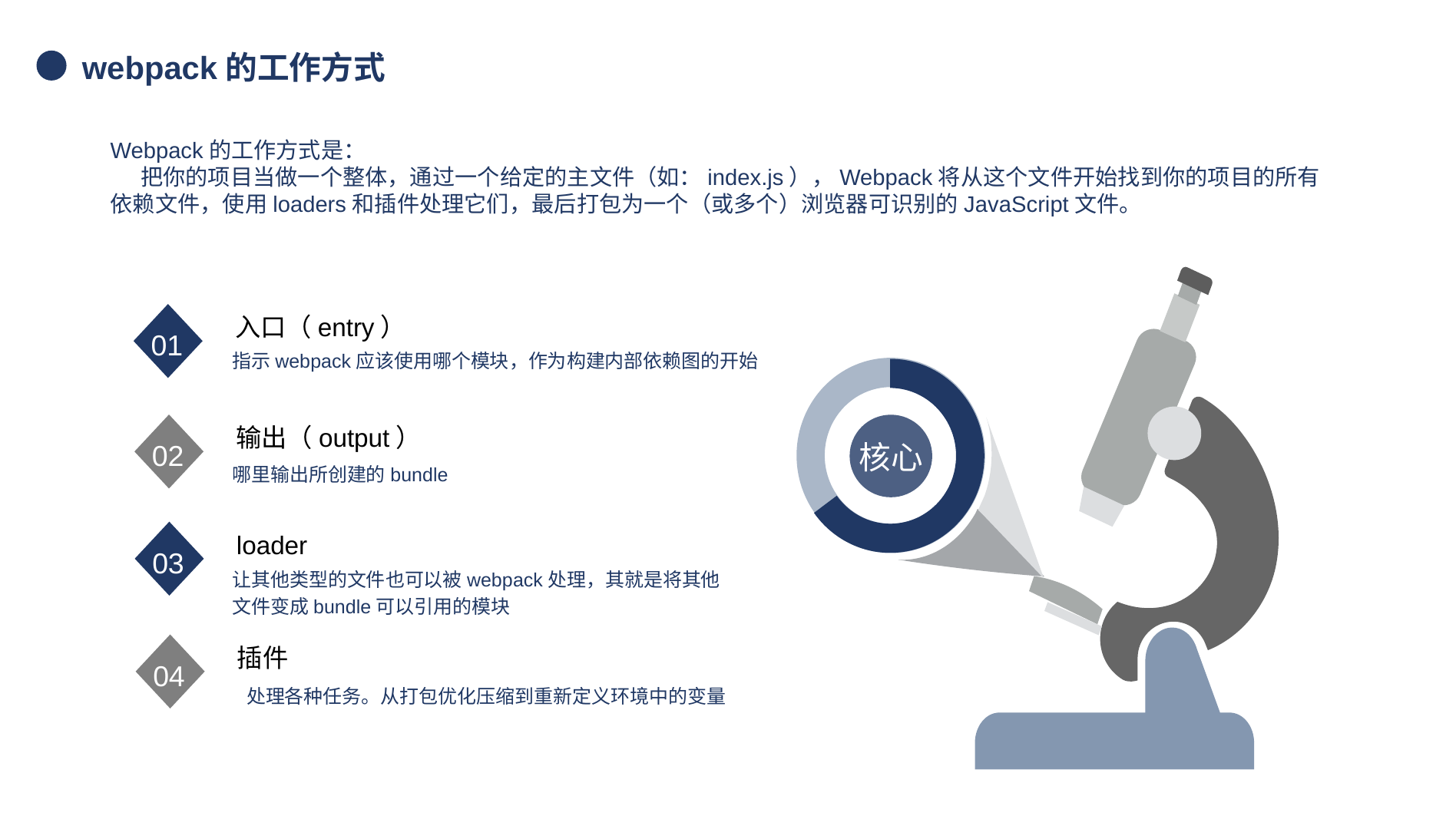

webpack的工作方式

Webpack的工作方式是：
     把你的项目当做一个整体，通过一个给定的主文件（如：index.js），Webpack将从这个文件开始找到你的项目的所有依赖文件，使用loaders和插件处理它们，最后打包为一个（或多个）浏览器可识别的JavaScript文件。

入口（entry）

01

指示webpack应该使用哪个模块，作为构建内部依赖图的开始

输出（output）

核心
02
哪里输出所创建的bundle

loader

03
让其他类型的文件也可以被webpack处理，其就是将其他文件变成bundle可以引用的模块

插件

04
处理各种任务。从打包优化压缩到重新定义环境中的变量